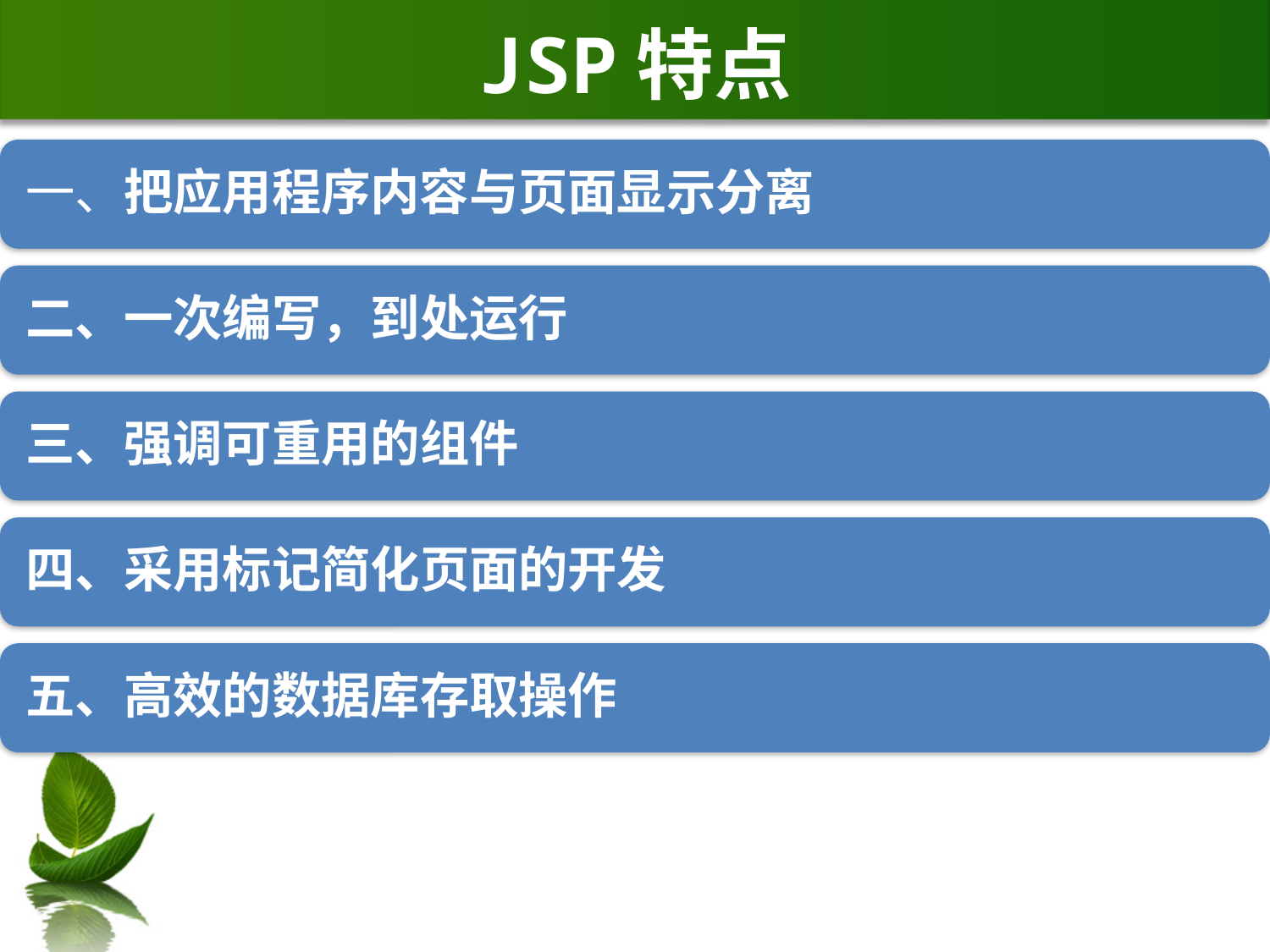

# JSP特点
一、把应用程序内容与页面显示分离
二、一次编写，到处运行
三、强调可重用的组件
四、采用标记简化页面的开发
五、高效的数据库存取操作